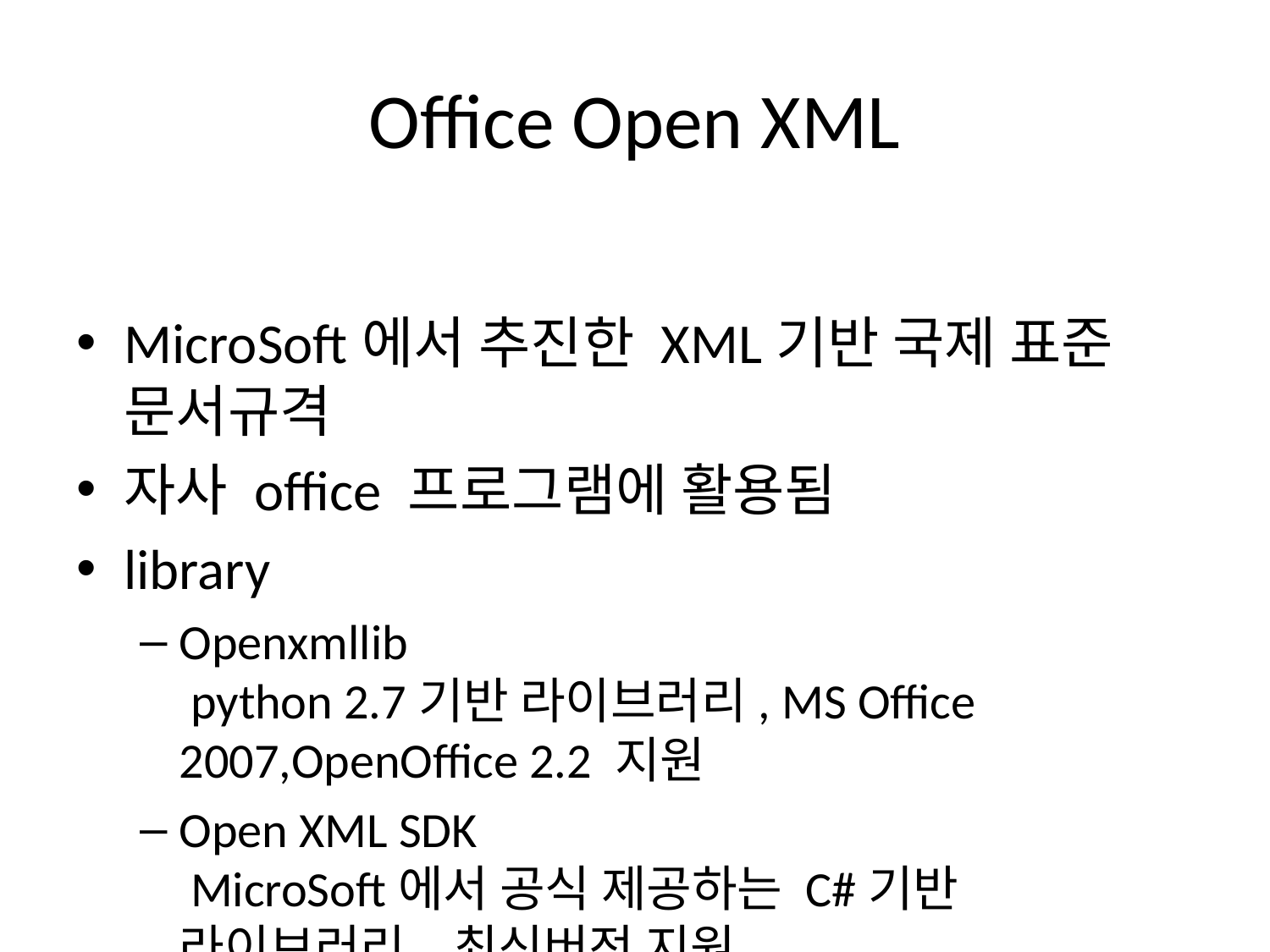

# Office Open XML

MicroSoft에서 추진한 XML기반 국제 표준 문서규격
자사 office 프로그램에 활용됨
library
Openxmllib
 python 2.7기반 라이브러리, MS Office 2007,OpenOffice 2.2 지원
Open XML SDK
 MicroSoft에서 공식 제공하는 C#기반 라이브러리, 최신버전 지원